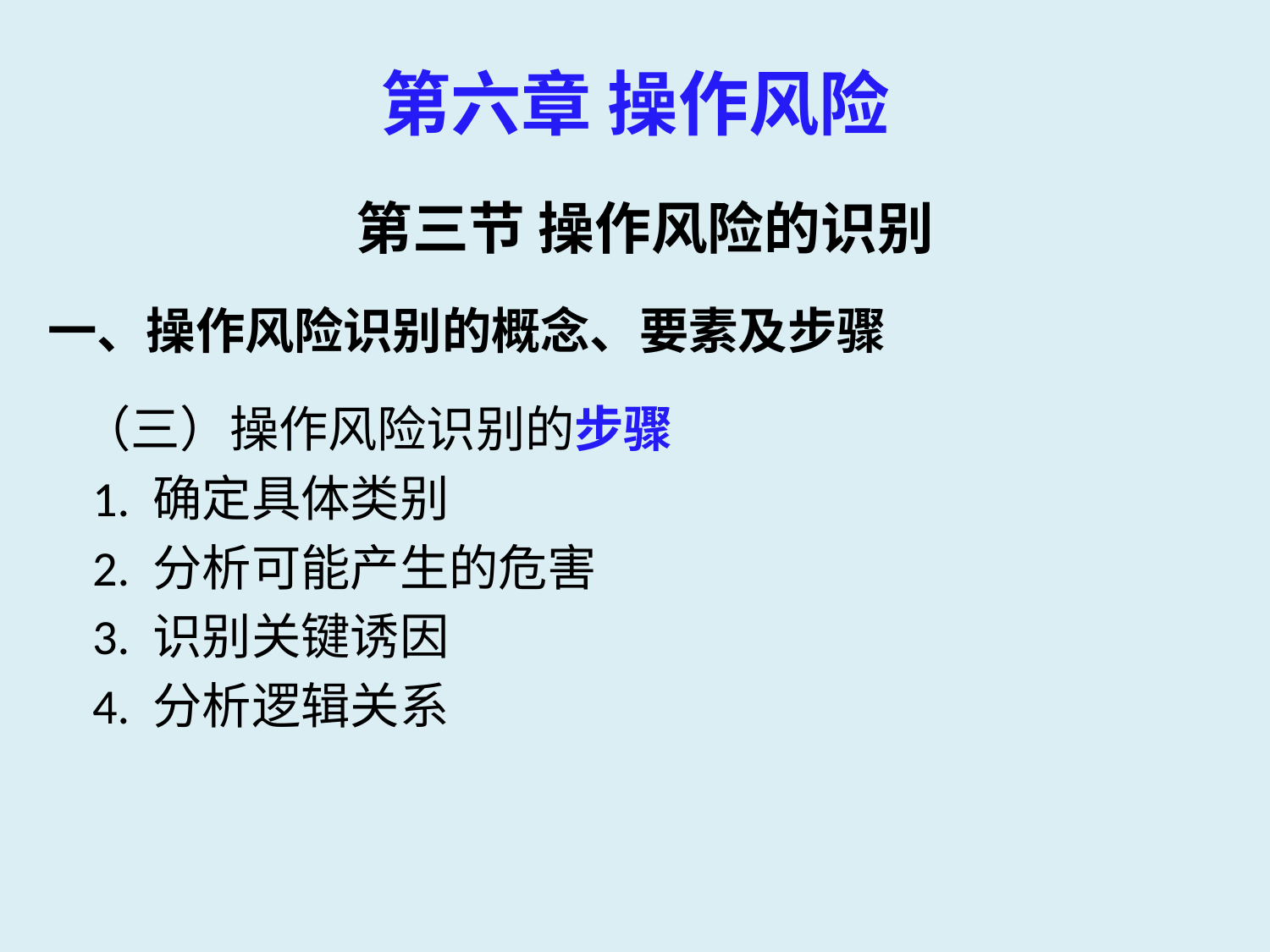

# 第六章 操作风险
第三节 操作风险的识别
一、操作风险识别的概念、要素及步骤
  （三）操作风险识别的步骤
    1. 确定具体类别
    2. 分析可能产生的危害
    3. 识别关键诱因
    4. 分析逻辑关系

14